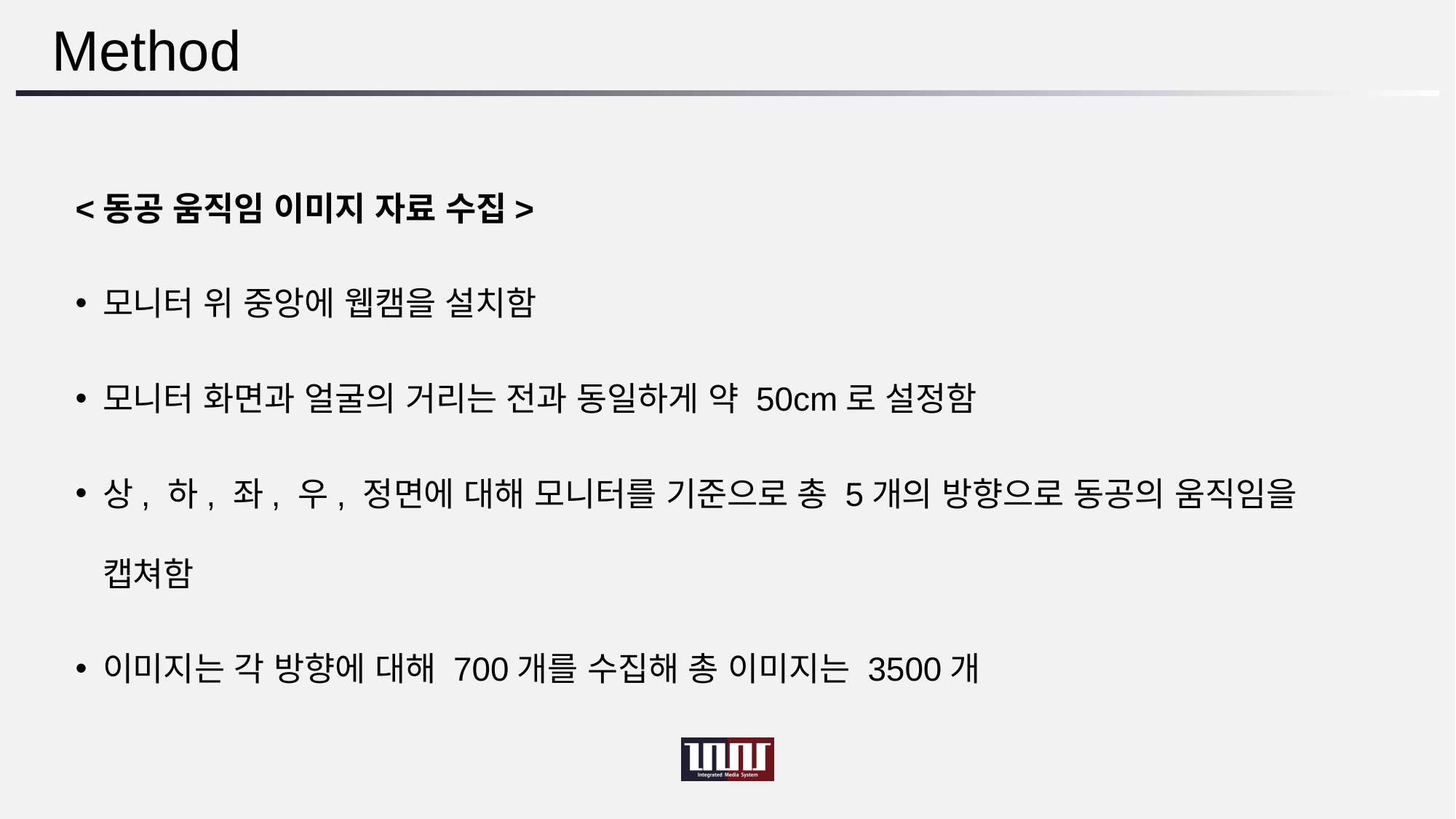

# Method
<동공 움직임 이미지 자료 수집>
모니터 위 중앙에 웹캠을 설치함
모니터 화면과 얼굴의 거리는 전과 동일하게 약 50cm로 설정함
상, 하, 좌, 우, 정면에 대해 모니터를 기준으로 총 5개의 방향으로 동공의 움직임을   캡쳐함
이미지는 각 방향에 대해 700개를 수집해 총 이미지는 3500개